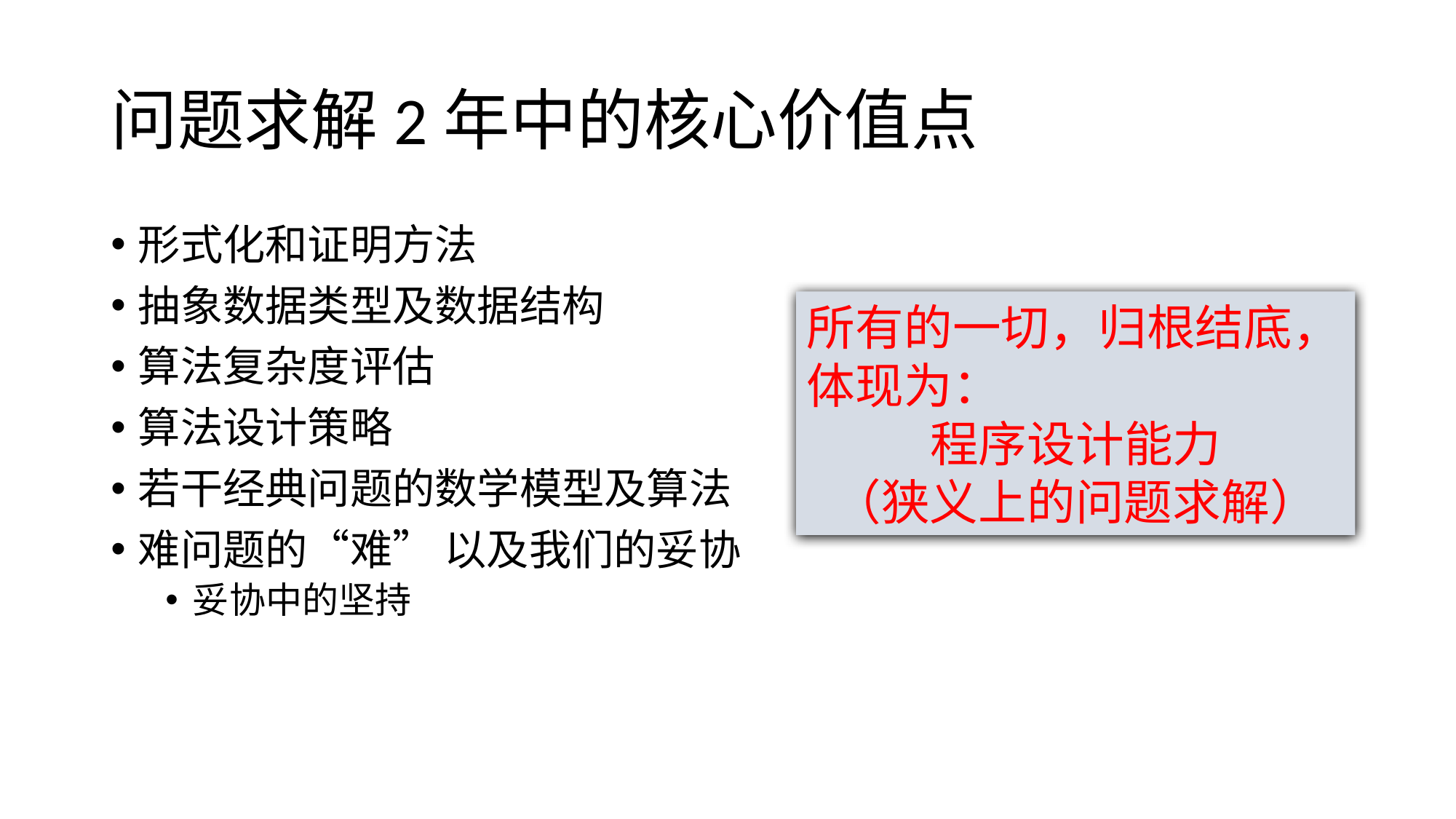

# 问题求解2年中的核心价值点
形式化和证明方法
抽象数据类型及数据结构
算法复杂度评估
算法设计策略
若干经典问题的数学模型及算法
难问题的“难” 以及我们的妥协
妥协中的坚持
所有的一切，归根结底，体现为：
程序设计能力
（狭义上的问题求解）